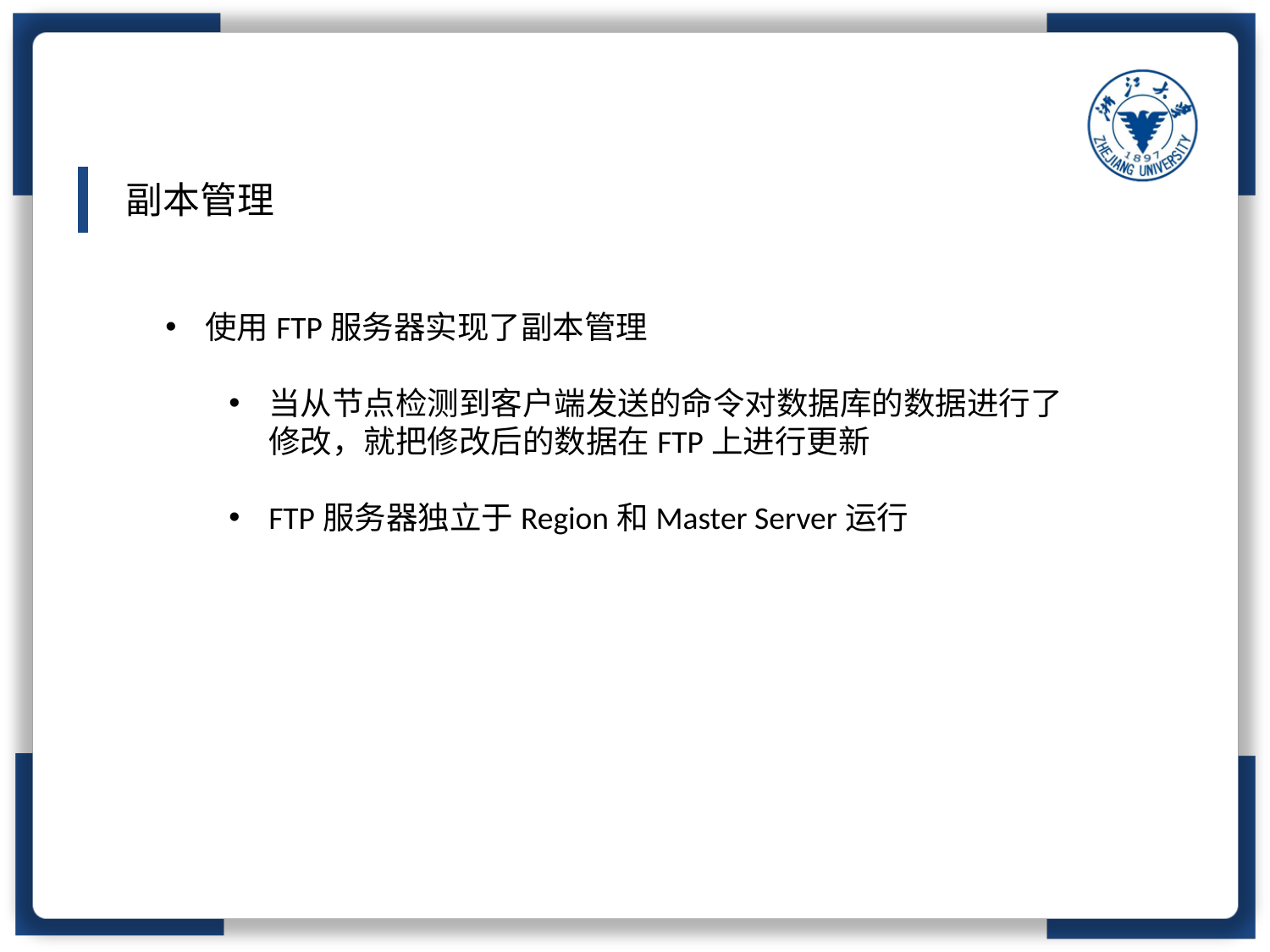

副本管理
使用FTP服务器实现了副本管理

当从节点检测到客户端发送的命令对数据库的数据进行了修改，就把修改后的数据在FTP上进行更新

FTP服务器独立于Region和Master Server运行